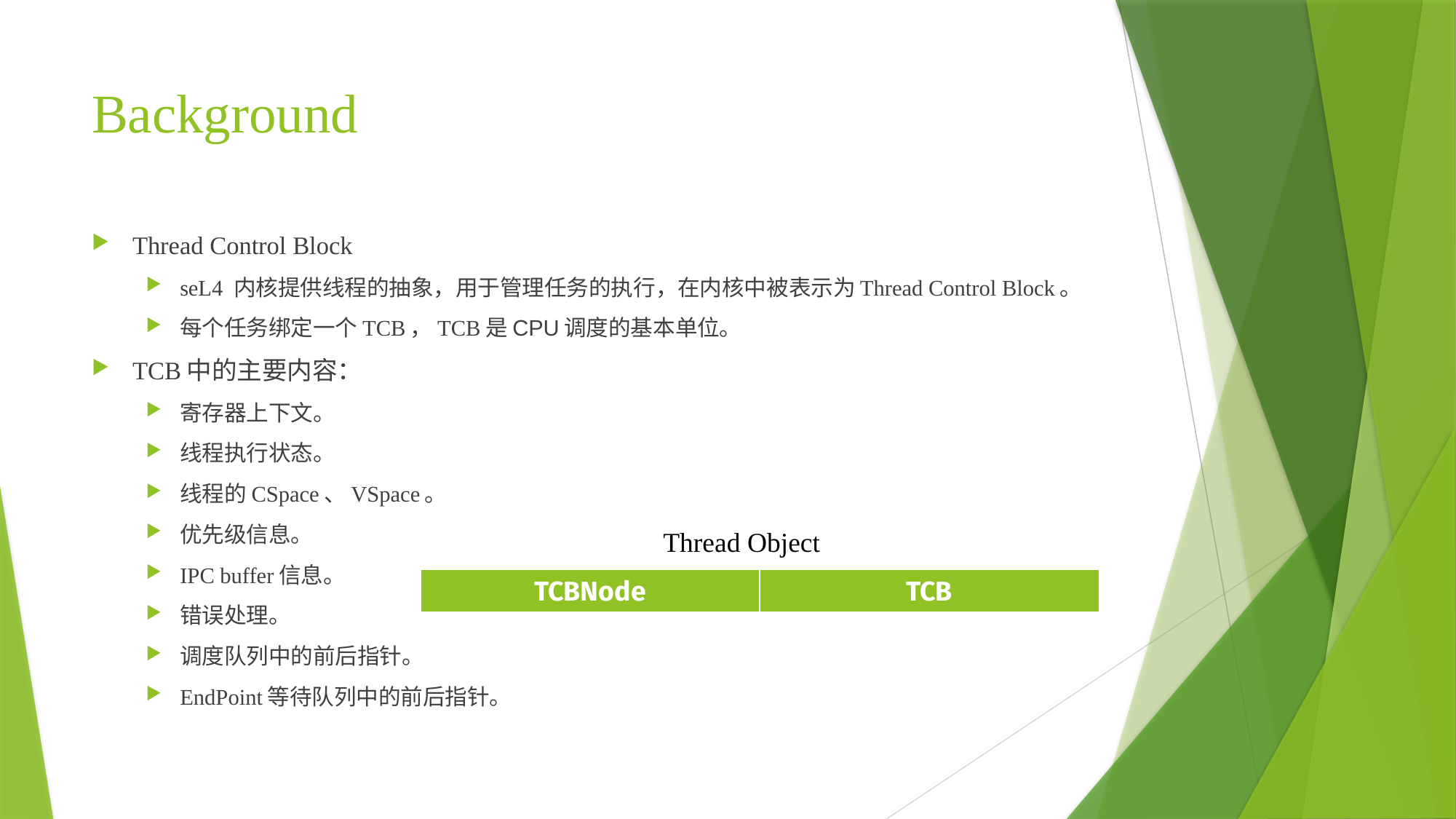

# Background
Thread Control Block
seL4 内核提供线程的抽象，用于管理任务的执行，在内核中被表示为Thread Control Block。
每个任务绑定一个TCB，TCB是CPU调度的基本单位。
TCB中的主要内容：
寄存器上下文。
线程执行状态。
线程的CSpace、VSpace。
优先级信息。
IPC buffer信息。
错误处理。
调度队列中的前后指针。
EndPoint等待队列中的前后指针。
Thread Object
| TCBNode | TCB |
| --- | --- |